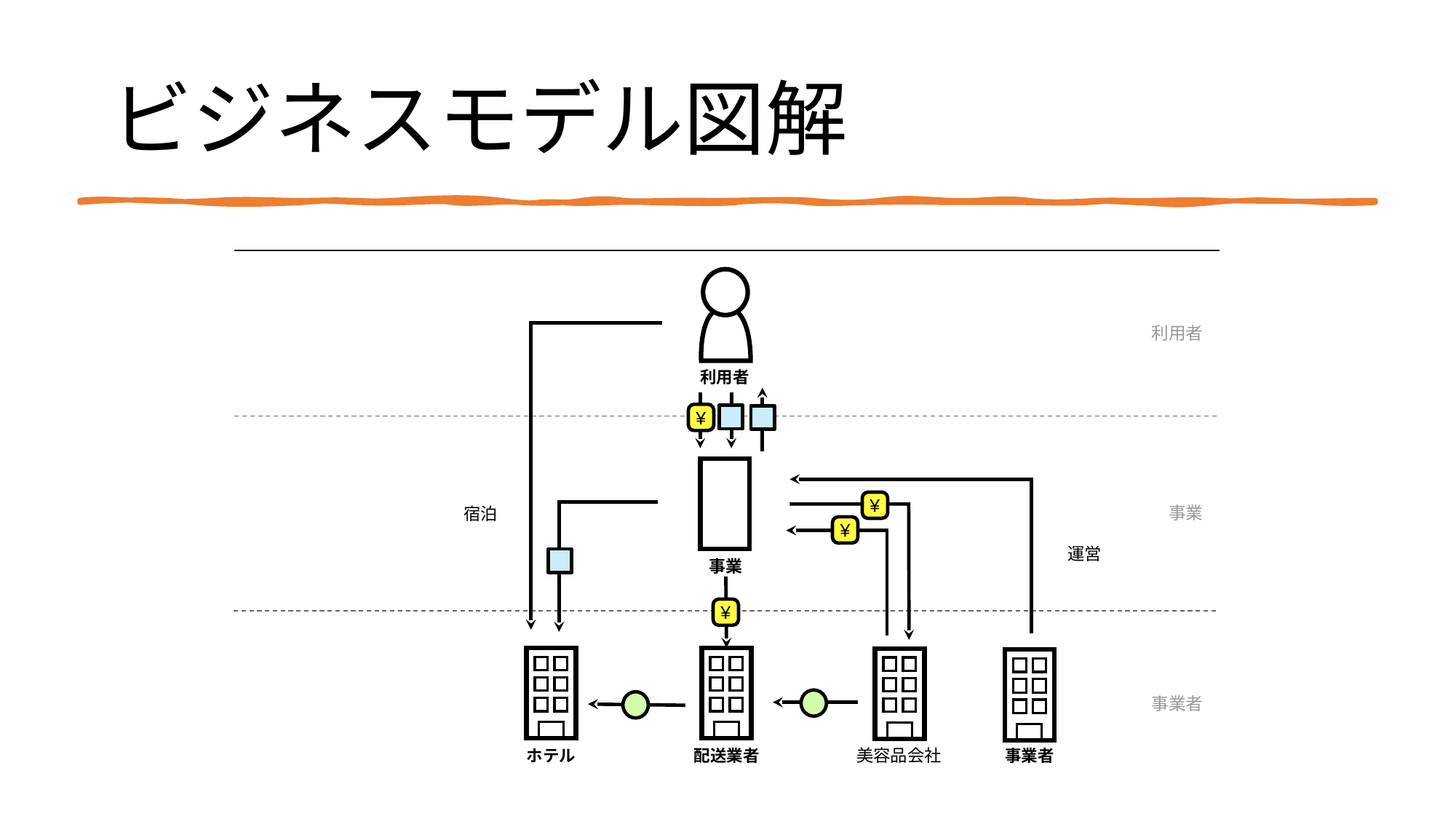

# ビジネスモデル図解

利用者
利用者
¥

宿泊

¥
事業

運営
¥

事業
¥

事業者
美容品会社
事業者
ホテル
配送業者